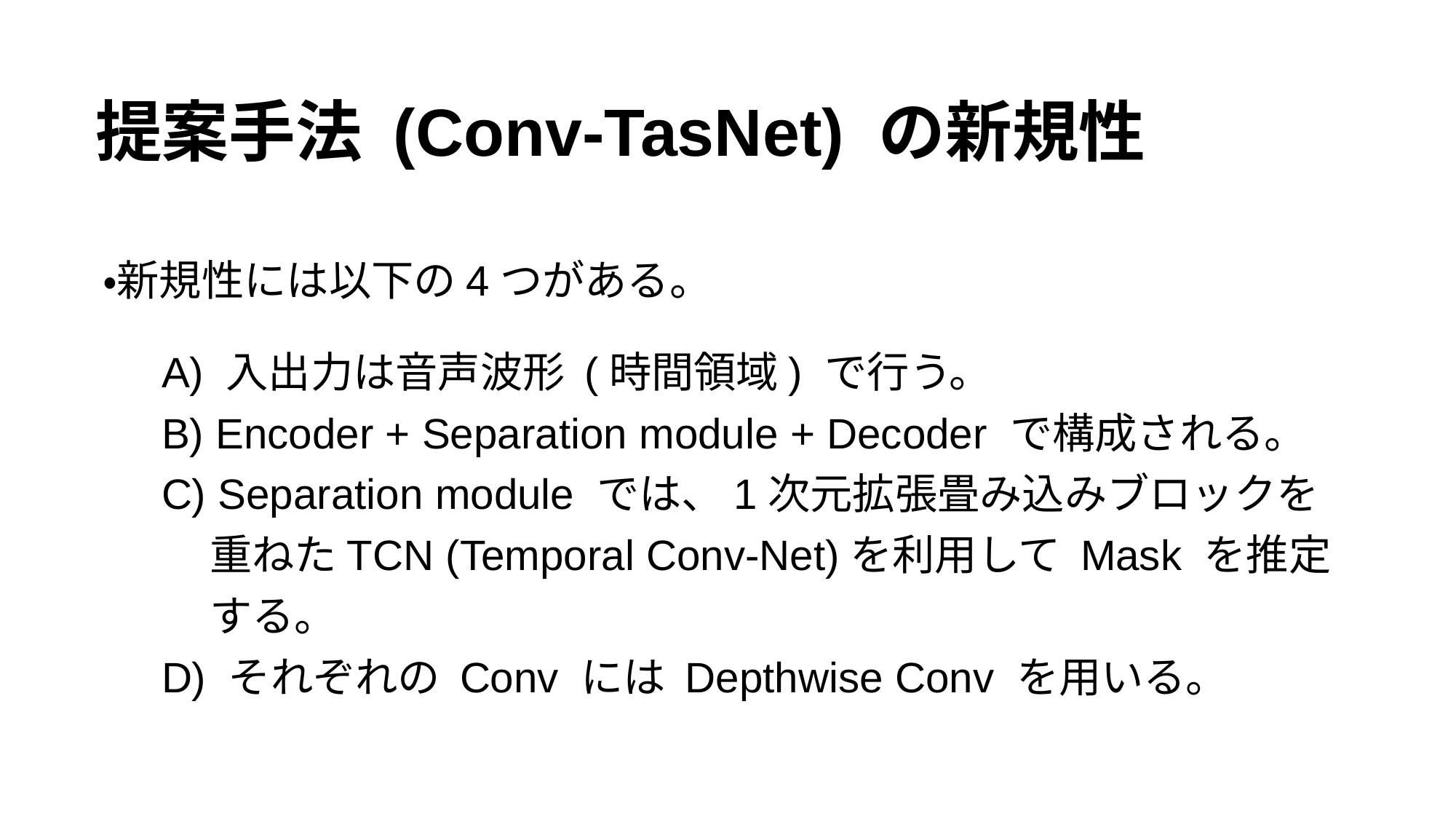

# 提案手法 (Conv-TasNet) の新規性
・新規性には以下の4つがある。
A) 入出力は音声波形 (時間領域) で行う。
B) Encoder + Separation module + Decoder で構成される。
C) Separation module では、1次元拡張畳み込みブロックを
    重ねたTCN (Temporal Conv-Net)を利用して Mask を推定
    する。
D) それぞれの Conv には Depthwise Conv を用いる。